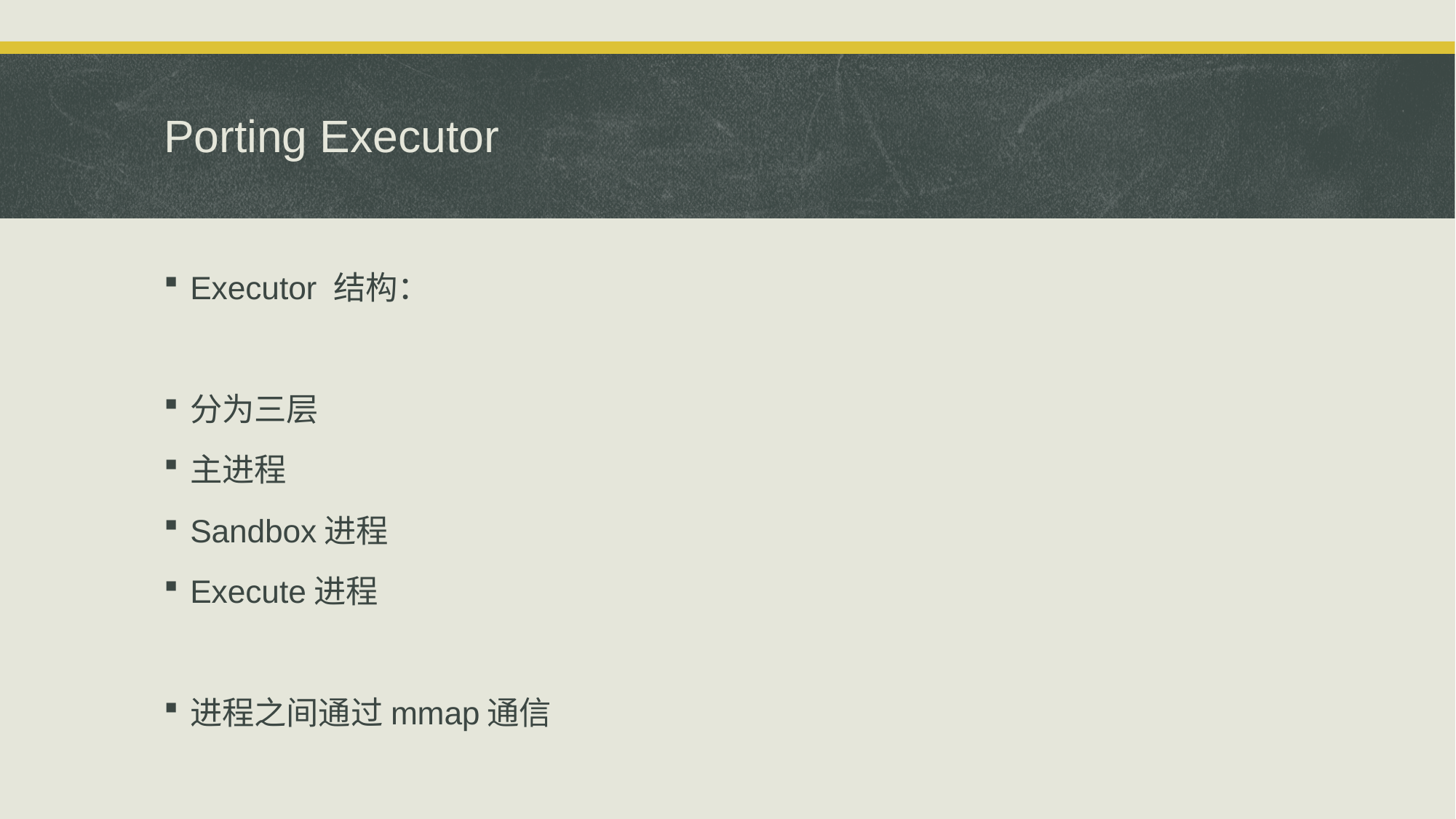

# Porting Executor
Executor 结构：

分为三层
主进程
Sandbox进程
Execute进程

进程之间通过mmap通信